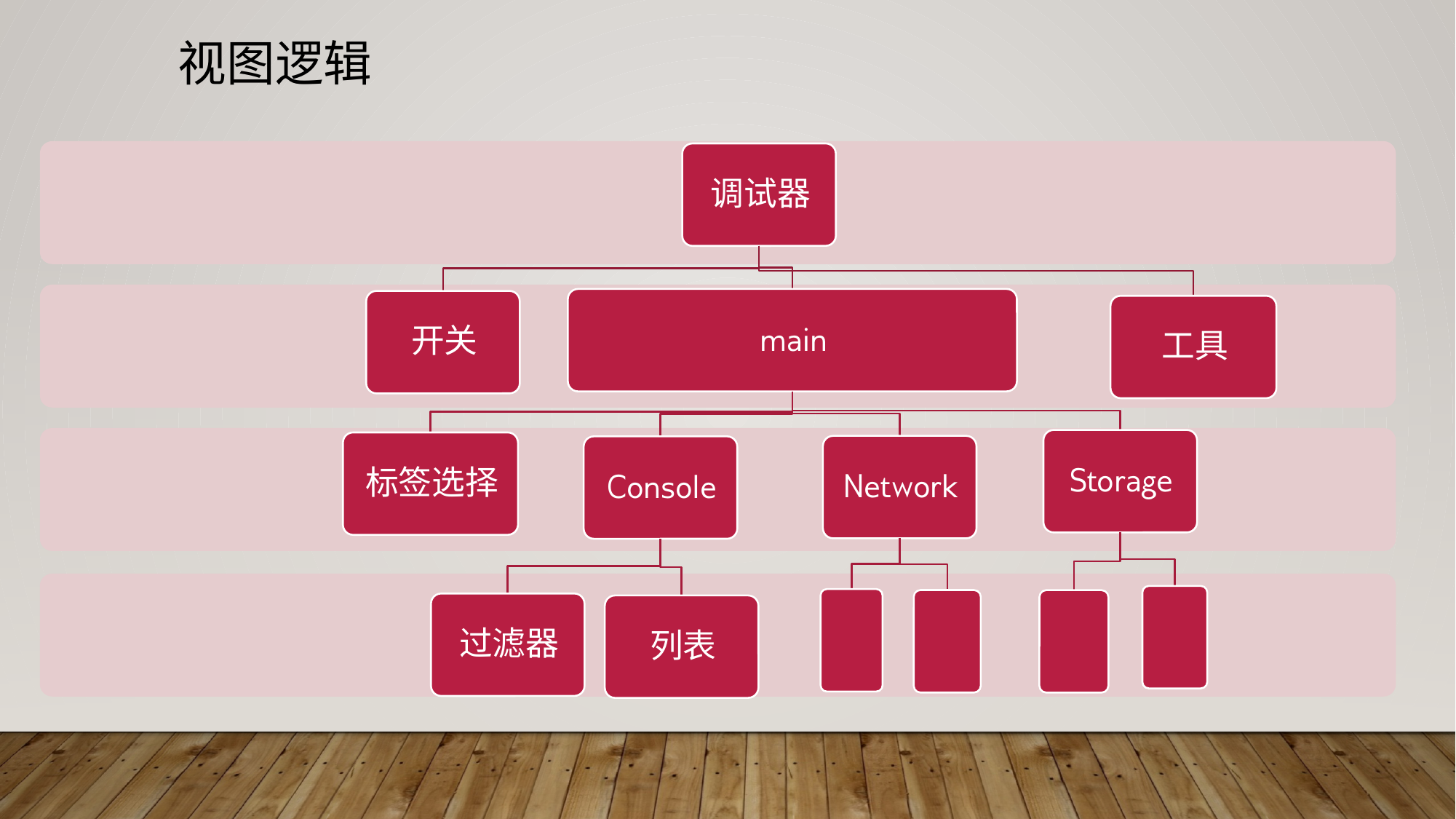

调试器
开关
main
标签选择
Console
过滤器
列表
Network

Storage

工具
# 视图逻辑